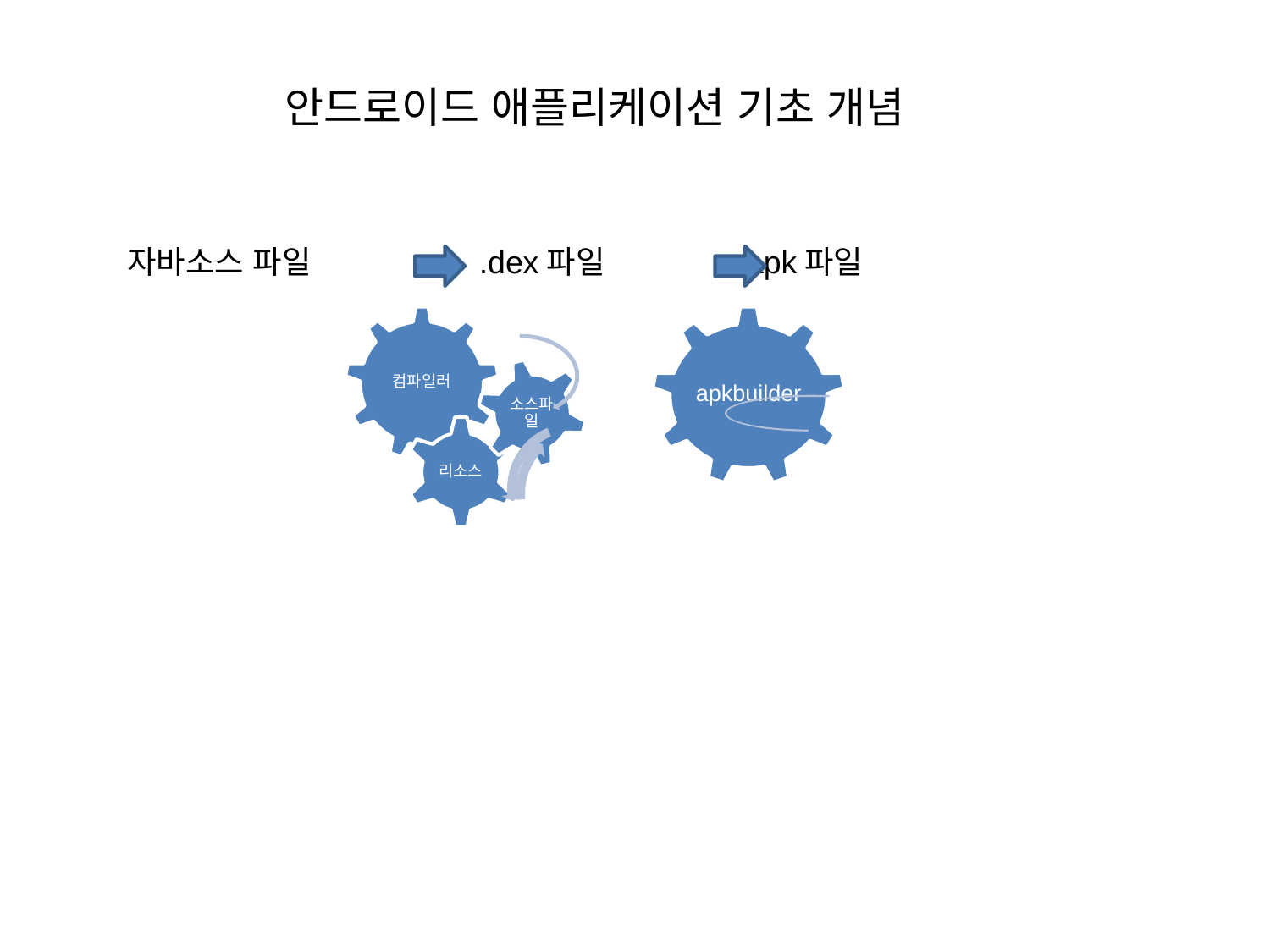

# 안드로이드 애플리케이션 기초 개념
자바소스 파일                  .dex파일              .apk파일

컴파일러
리소스
소스파일
apkbuilder